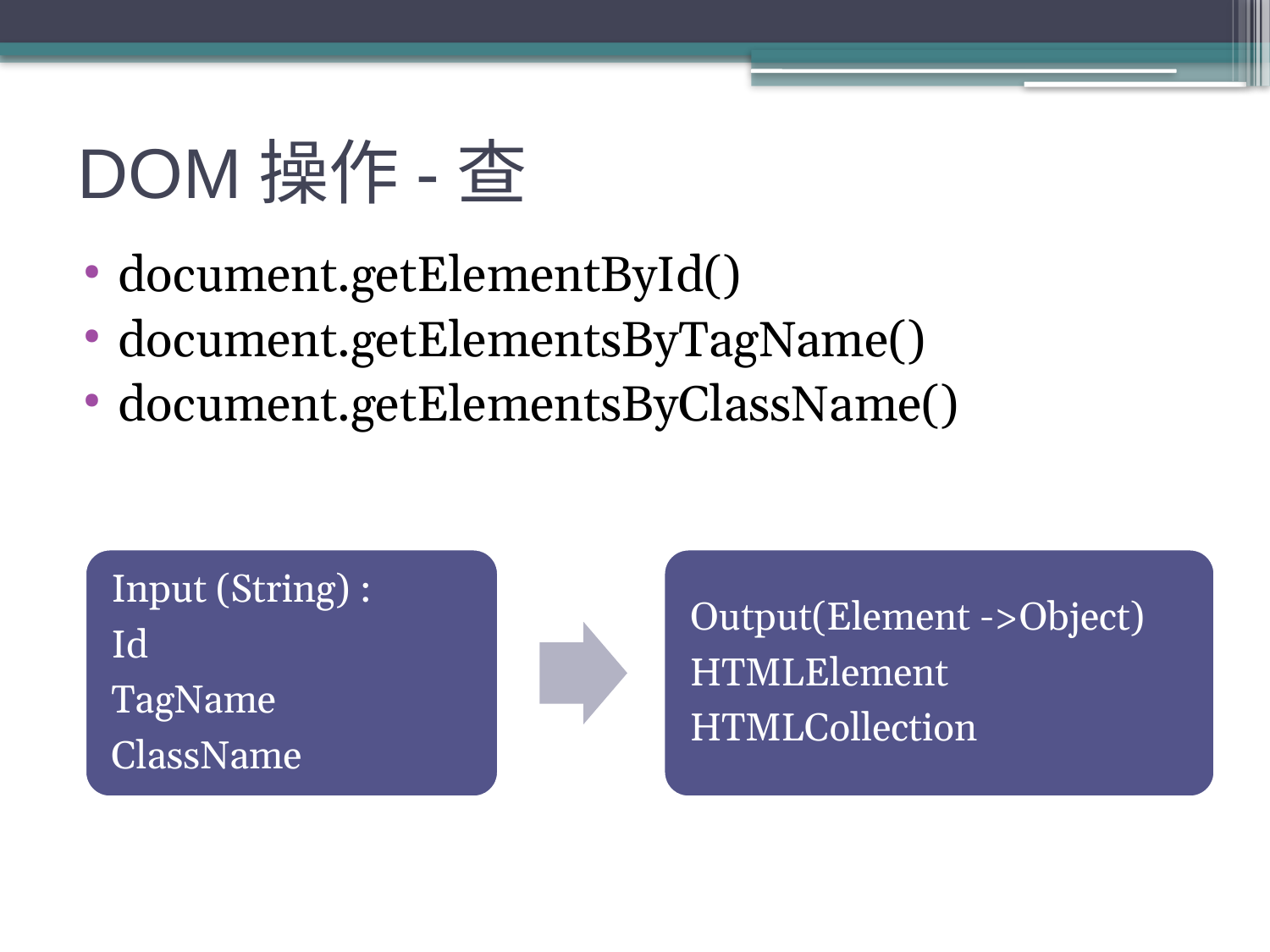

# DOM操作-查
document.getElementById()
document.getElementsByTagName()
document.getElementsByClassName()

Input (String) :
Id
TagName
ClassName

Output(Element ->Object)
HTMLElement
HTMLCollection